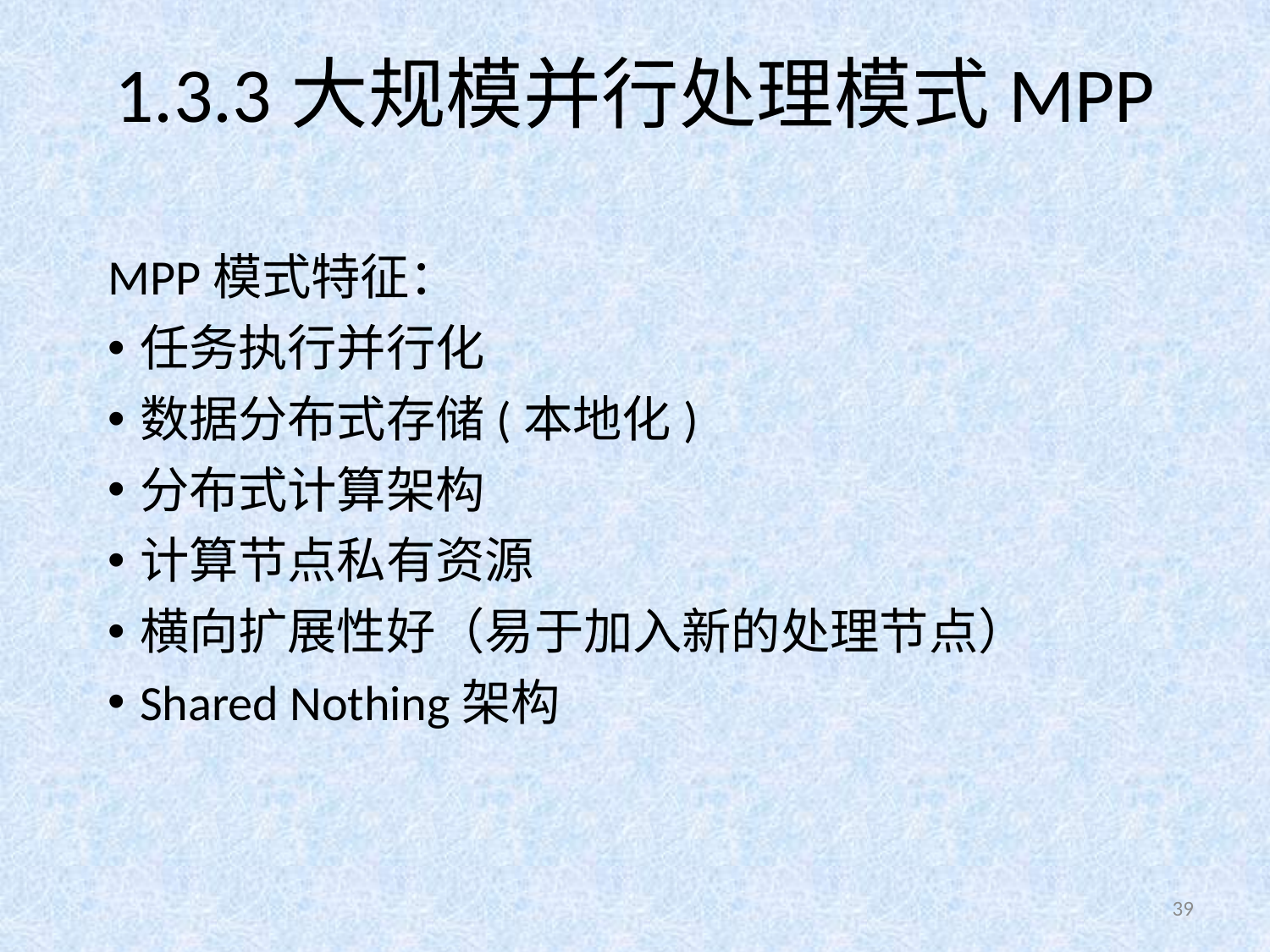

# 1.3.3大规模并行处理模式MPP
MPP模式特征：
任务执行并行化
数据分布式存储(本地化)
分布式计算架构
计算节点私有资源
横向扩展性好（易于加入新的处理节点）
Shared Nothing架构
39